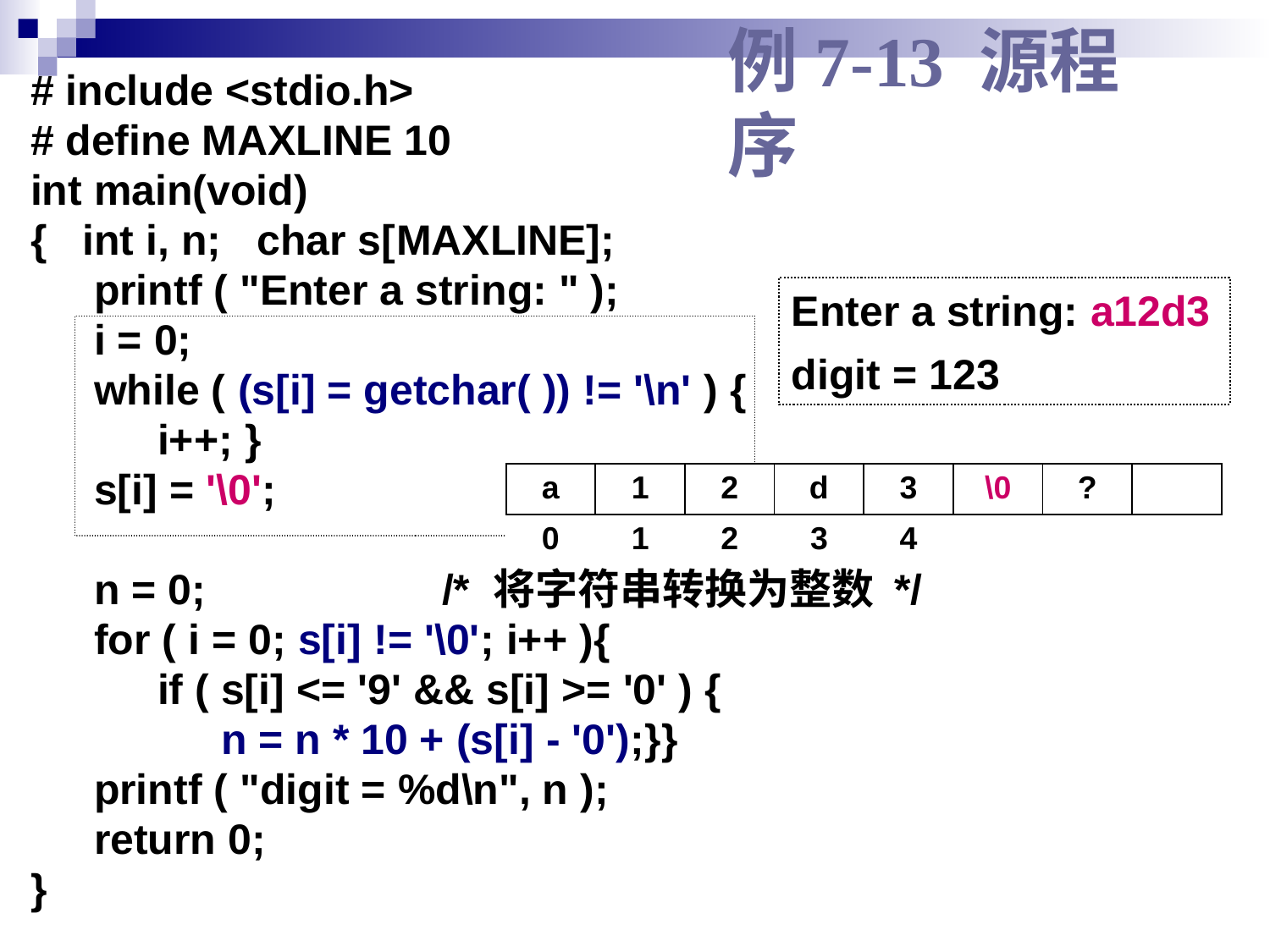

# 例7-13 源程序
# include <stdio.h>
# define MAXLINE 10
int main(void)
{   int i, n;   char s[MAXLINE];
printf ( "Enter a string: " );
i = 0;
while ( (s[i] = getchar( )) != '\n' ) {
i++; }
s[i] = '\0';

n = 0;                    /* 将字符串转换为整数 */
for ( i = 0; s[i] != '\0'; i++ ){
if ( s[i] <= '9' && s[i] >= '0' ) {
n = n * 10 + (s[i] - '0');}}
printf ( "digit = %d\n", n );
return 0;
}
Enter a string: a12d3
digit = 123

| a | 1 | 2 | d | 3 | \0 | ? |  |
| --- | --- | --- | --- | --- | --- | --- | --- |
| 0 | 1 | 2 | 3 | 4 |  |  |  |